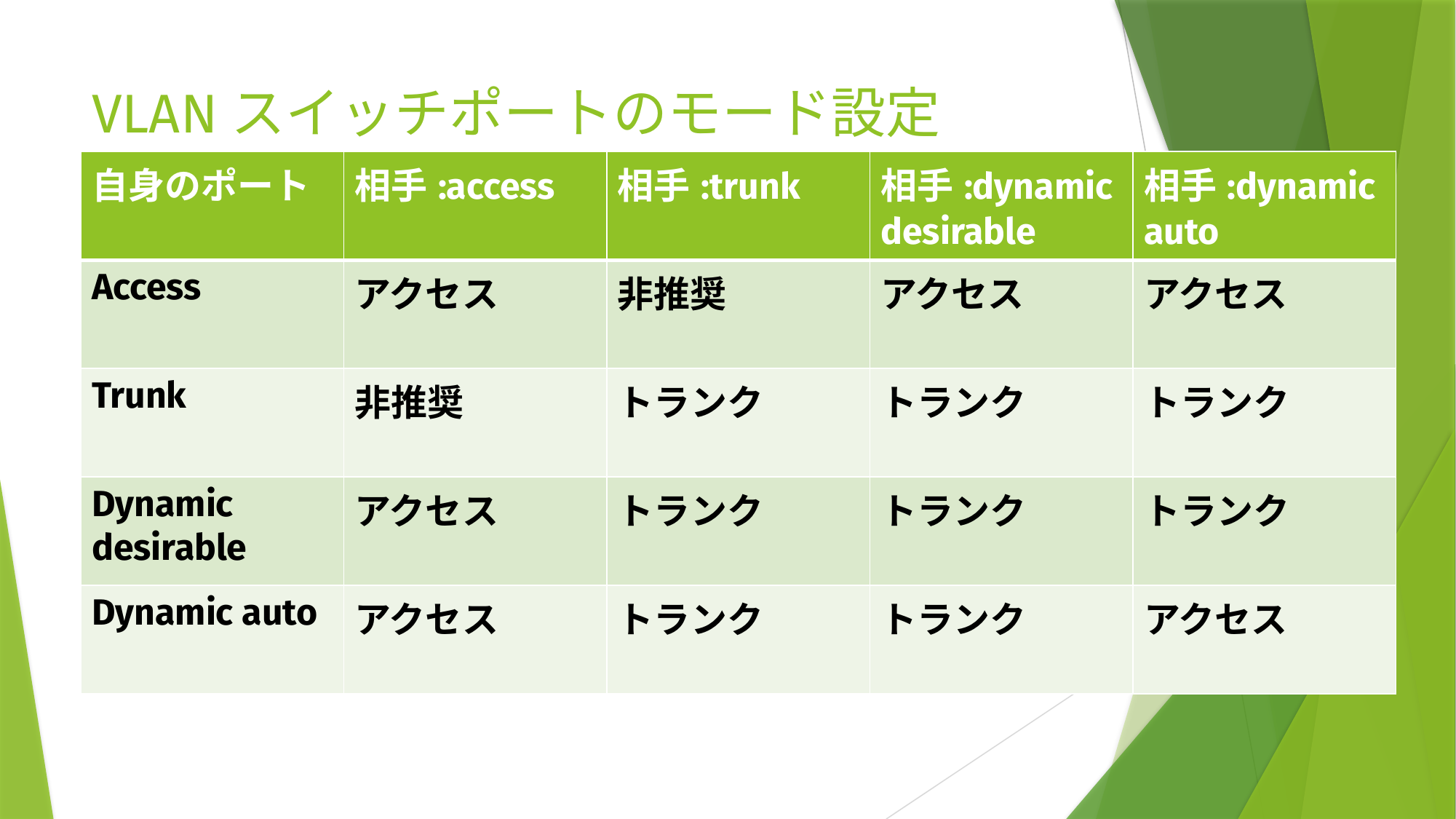

# VLANスイッチポートのモード設定
| 自身のポート | 相手:access | 相手:trunk | 相手:dynamic desirable | 相手:dynamic auto |
| --- | --- | --- | --- | --- |
| Access | アクセス | 非推奨 | アクセス | アクセス |
| Trunk | 非推奨 | トランク | トランク | トランク |
| Dynamic desirable | アクセス | トランク | トランク | トランク |
| Dynamic auto | アクセス | トランク | トランク | アクセス |